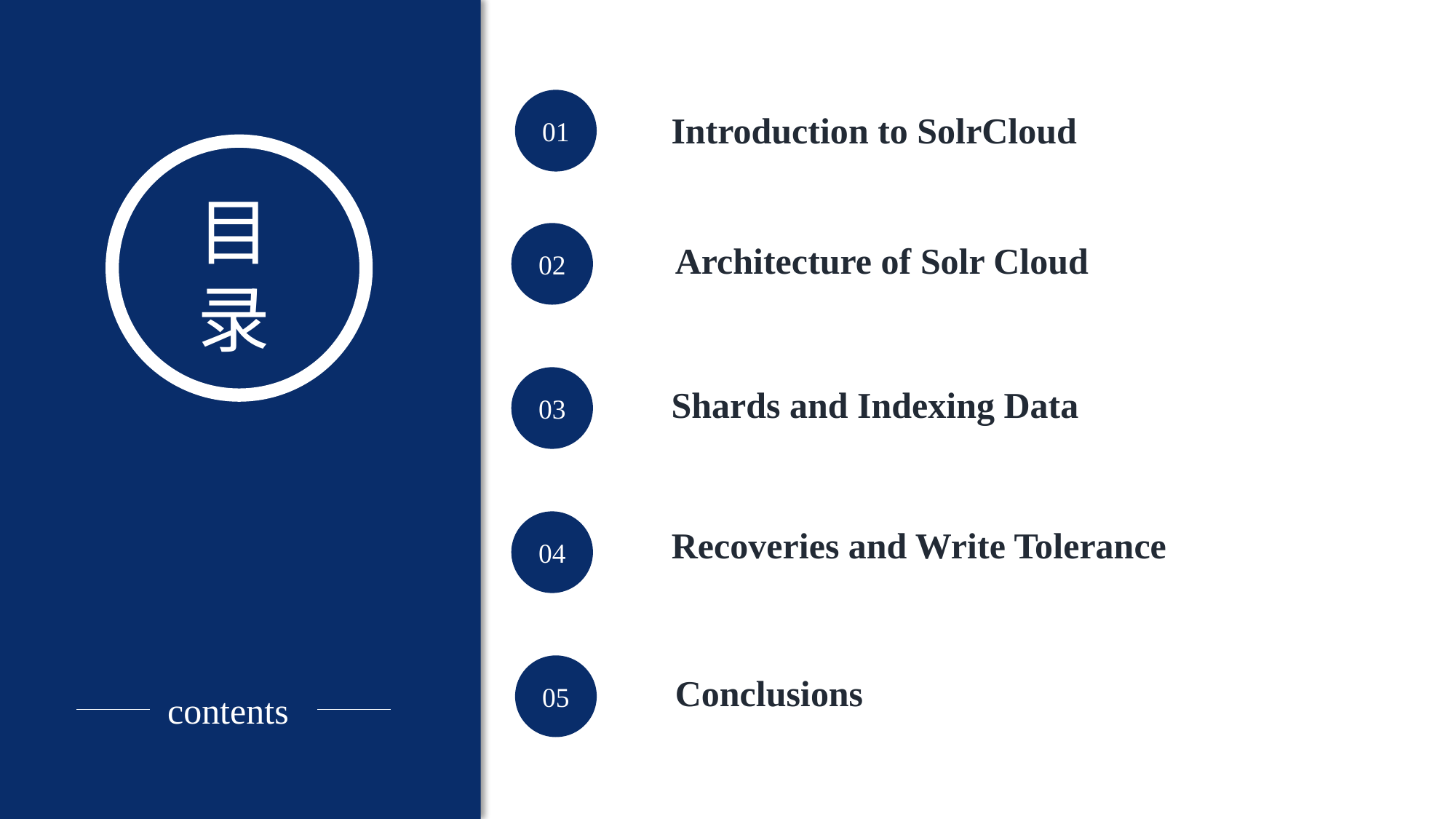

contents
01
Introduction to SolrCloud
目录
02
Architecture of Solr Cloud
03
Shards and Indexing Data
04

Recoveries and Write Tolerance
05
Conclusions